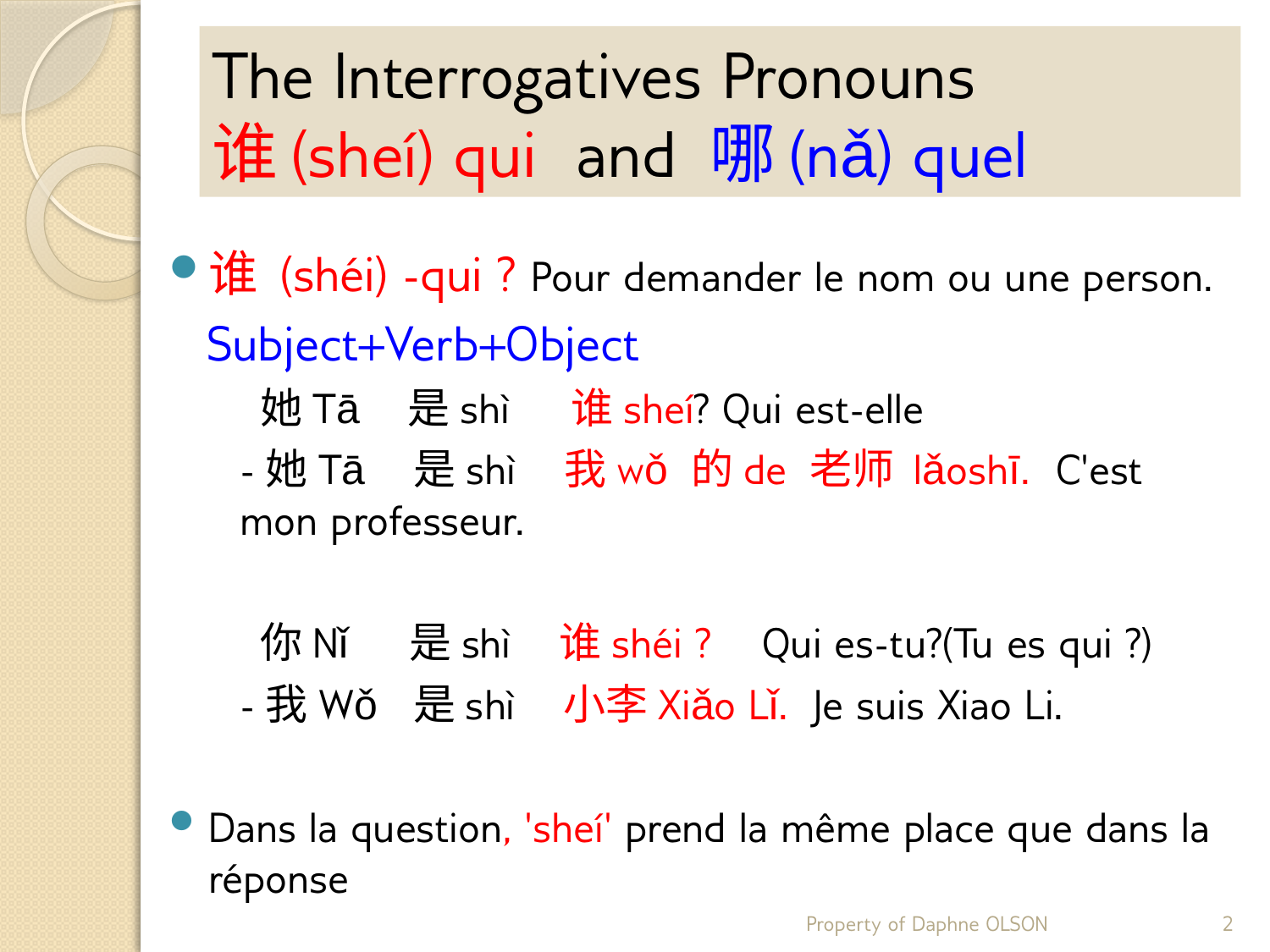

# The Interrogatives Pronouns 谁(sheí) qui  and 哪(nǎ) quel
谁 (shéi) -qui ? Pour demander le nom ou une person.
Subject+Verb+Object
	 她Tā   是shì    谁sheí? Qui est-elle
	-她Tā   是shì   我wǒ 的de 老师 lǎoshī.  C'est mon professeur.

	 你Nǐ    是shì   谁shéi ?    Qui es-tu?(Tu es qui ?)
	-我Wǒ  是shì   小李Xiǎo Lǐ.  Je suis Xiao Li.

Dans la question, 'sheí' prend la même place que dans la réponse
Property of Daphne OLSON
2